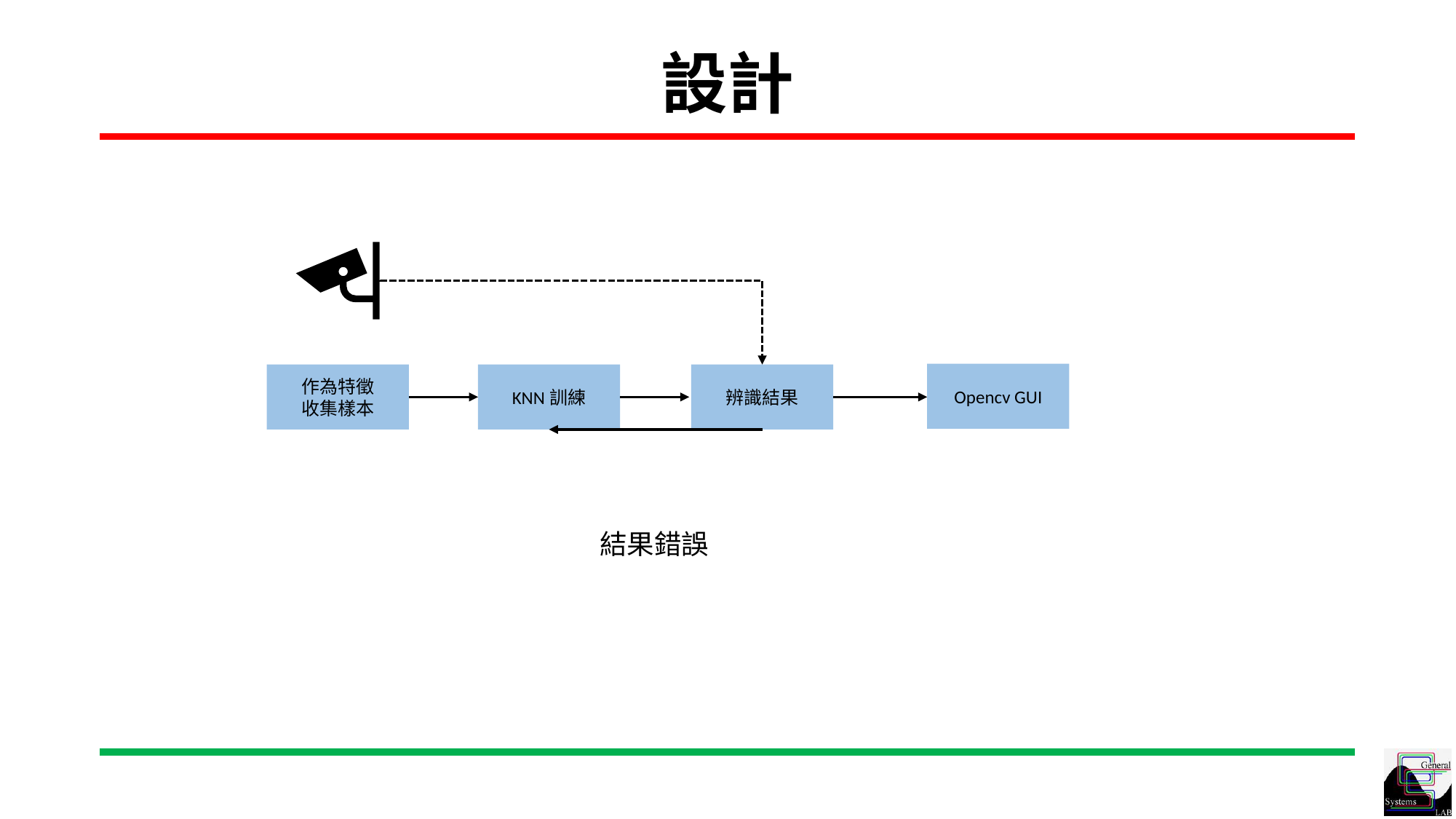

# 設計

Opencv GUI
作為特徵
收集樣本
KNN訓練
辨識結果
結果錯誤